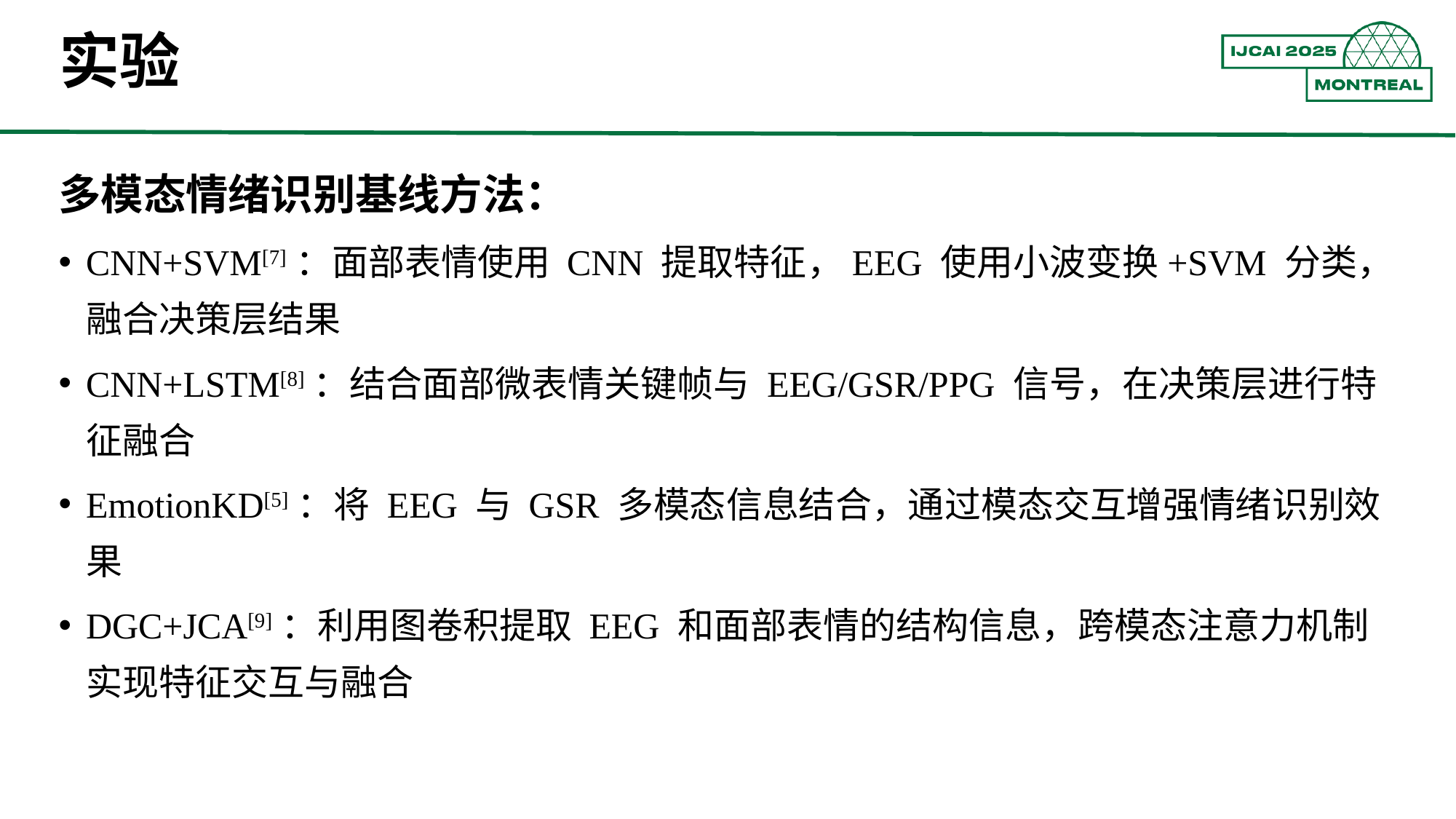

实验
多模态情绪识别基线方法：
CNN+SVM[7]：面部表情使用 CNN 提取特征，EEG 使用小波变换+SVM 分类，融合决策层结果
CNN+LSTM[8]：结合面部微表情关键帧与 EEG/GSR/PPG 信号，在决策层进行特征融合
EmotionKD[5]：将 EEG 与 GSR 多模态信息结合，通过模态交互增强情绪识别效果
DGC+JCA[9]：利用图卷积提取 EEG 和面部表情的结构信息，跨模态注意力机制实现特征交互与融合